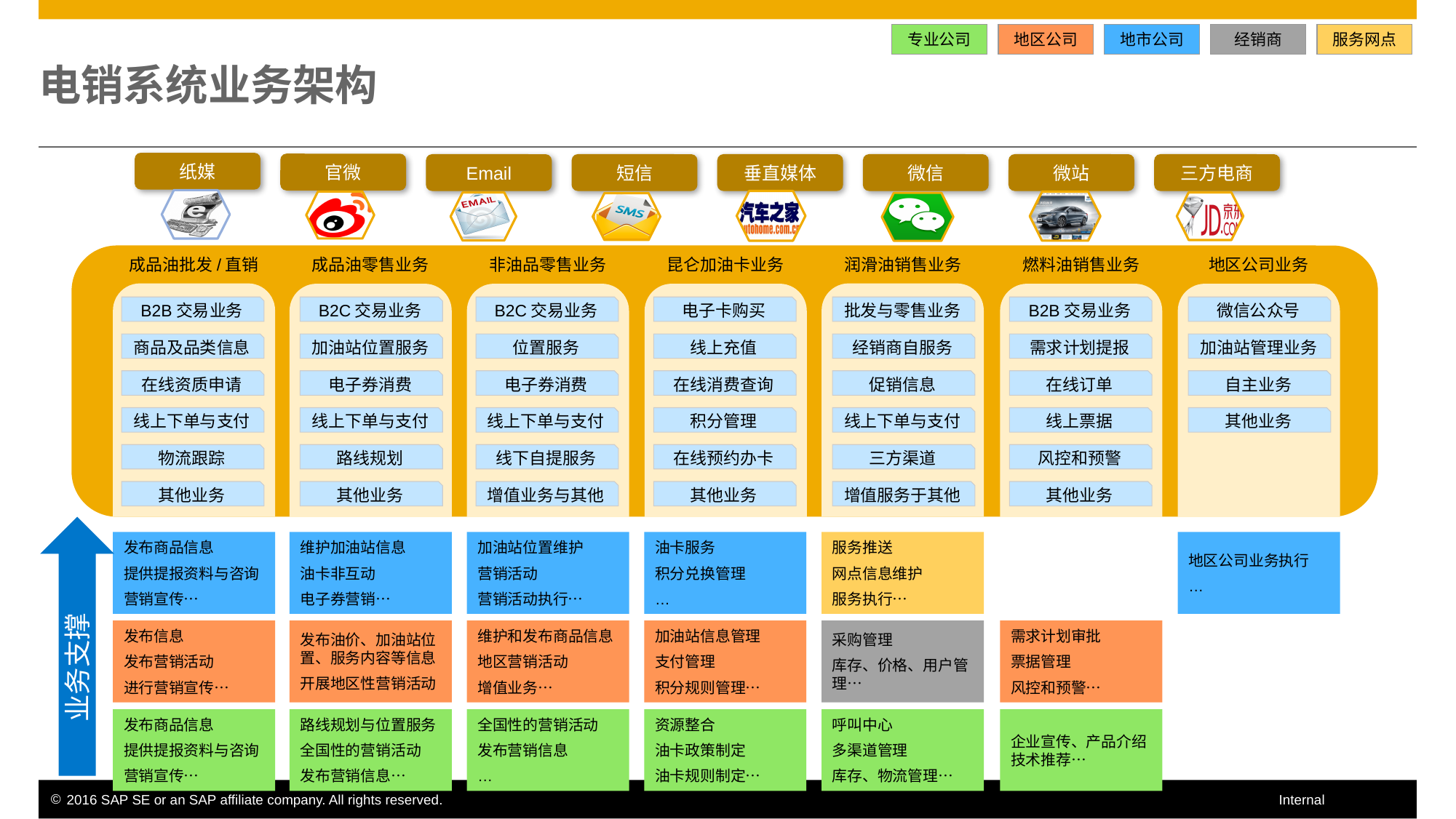

专业公司
地区公司
地市公司
经销商
服务网点
# 电销系统业务架构
纸媒
官微
Email
短信
垂直媒体
微信
微站
三方电商

成品油批发/直销
成品油零售业务
非油品零售业务
昆仑加油卡业务
润滑油销售业务
燃料油销售业务
地区公司业务

B2B交易业务
B2C交易业务
B2C交易业务
电子卡购买
批发与零售业务
B2B交易业务
微信公众号
商品及品类信息
加油站位置服务
位置服务
线上充值
经销商自服务
需求计划提报
加油站管理业务
在线资质申请
电子券消费
电子券消费
在线消费查询
促销信息
在线订单
自主业务
线上下单与支付
线上下单与支付
线上下单与支付
积分管理
线上下单与支付
线上票据
其他业务
物流跟踪
路线规划
线下自提服务
在线预约办卡
三方渠道
风控和预警
其他业务
其他业务
增值业务与其他
其他业务
增值服务于其他
其他业务

发布商品信息
提供提报资料与咨询
营销宣传…
维护加油站信息
油卡非互动
电子券营销…
加油站位置维护
营销活动
营销活动执行…
油卡服务
积分兑换管理
…
服务推送
网点信息维护
服务执行…
地区公司业务执行
…
发布信息
发布营销活动
进行营销宣传…
发布油价、加油站位置、服务内容等信息
开展地区性营销活动
维护和发布商品信息
地区营销活动
增值业务…
加油站信息管理
支付管理
积分规则管理…
采购管理
库存、价格、用户管理…
需求计划审批
票据管理
风控和预警…
业务支撑
发布商品信息
提供提报资料与咨询
营销宣传…
路线规划与位置服务
全国性的营销活动
发布营销信息…
全国性的营销活动
发布营销信息
…
资源整合
油卡政策制定
油卡规则制定…
呼叫中心
多渠道管理
库存、物流管理…
企业宣传、产品介绍技术推荐…